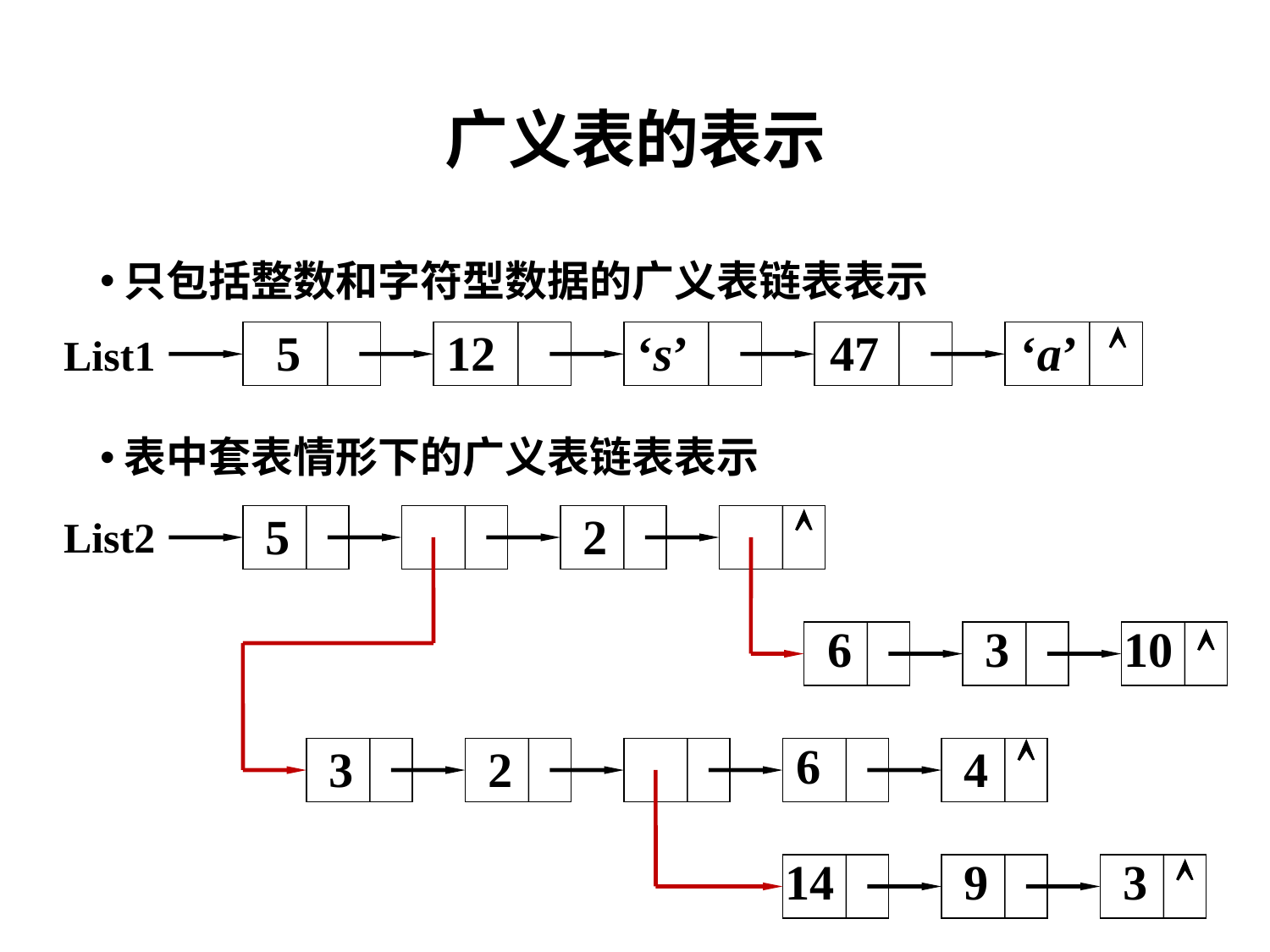

# 广义表的表示
只包括整数和字符型数据的广义表链表表示

表中套表情形下的广义表链表表示

∧
5
12
‘s’
47
‘a’

List1

∧
5
2
List2

6
3
10
∧

∧
6
3
2
4

14
9
3
∧